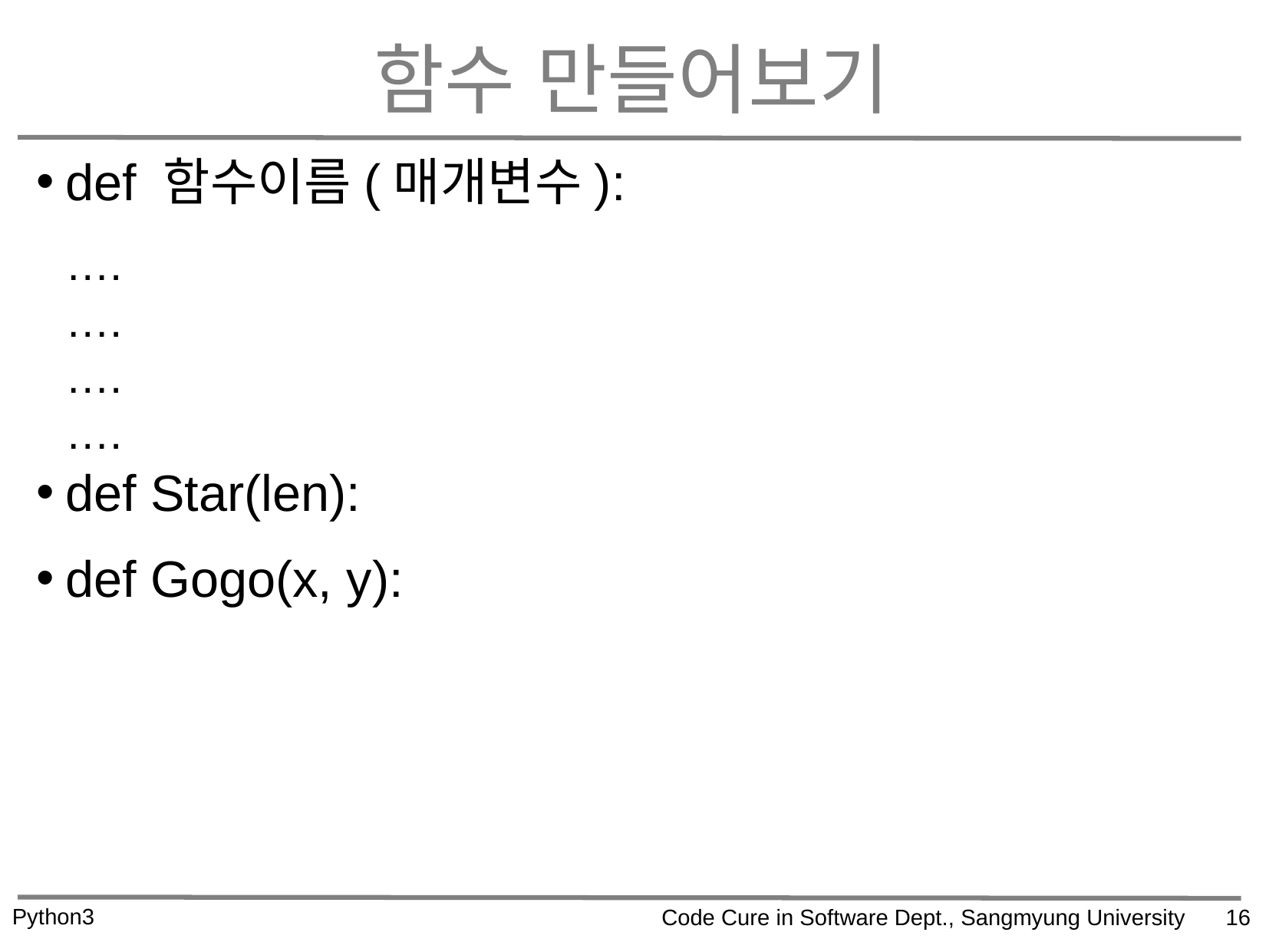

# 함수 만들어보기
def 함수이름(매개변수):
….
….
….
….
def Star(len):
def Gogo(x, y):